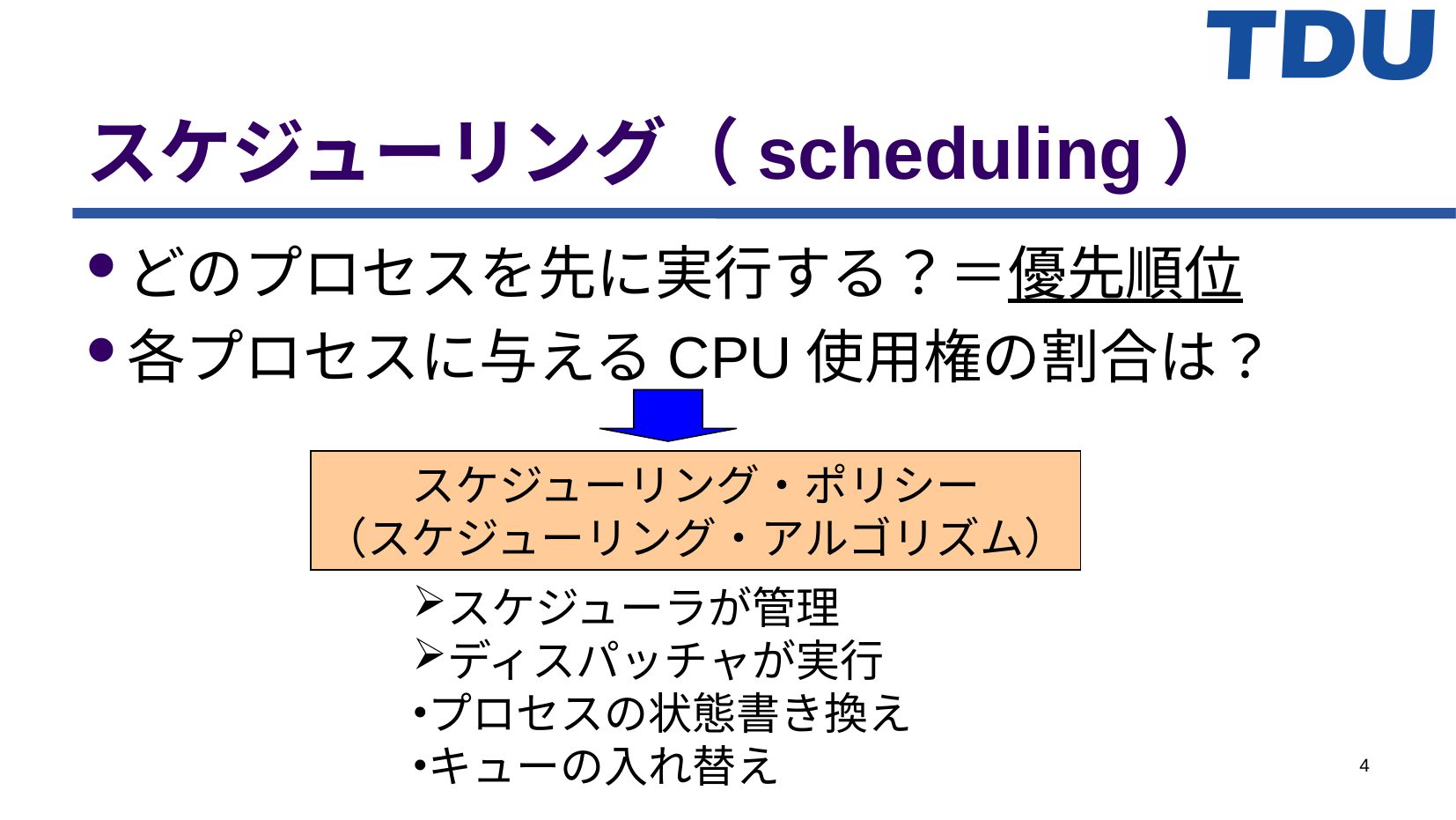

スケジューリング（scheduling）
どのプロセスを先に実行する？＝優先順位
各プロセスに与えるCPU使用権の割合は？

スケジューリング・ポリシー
（スケジューリング・アルゴリズム）
スケジューラが管理
ディスパッチャが実行
プロセスの状態書き換え
キューの入れ替え
4